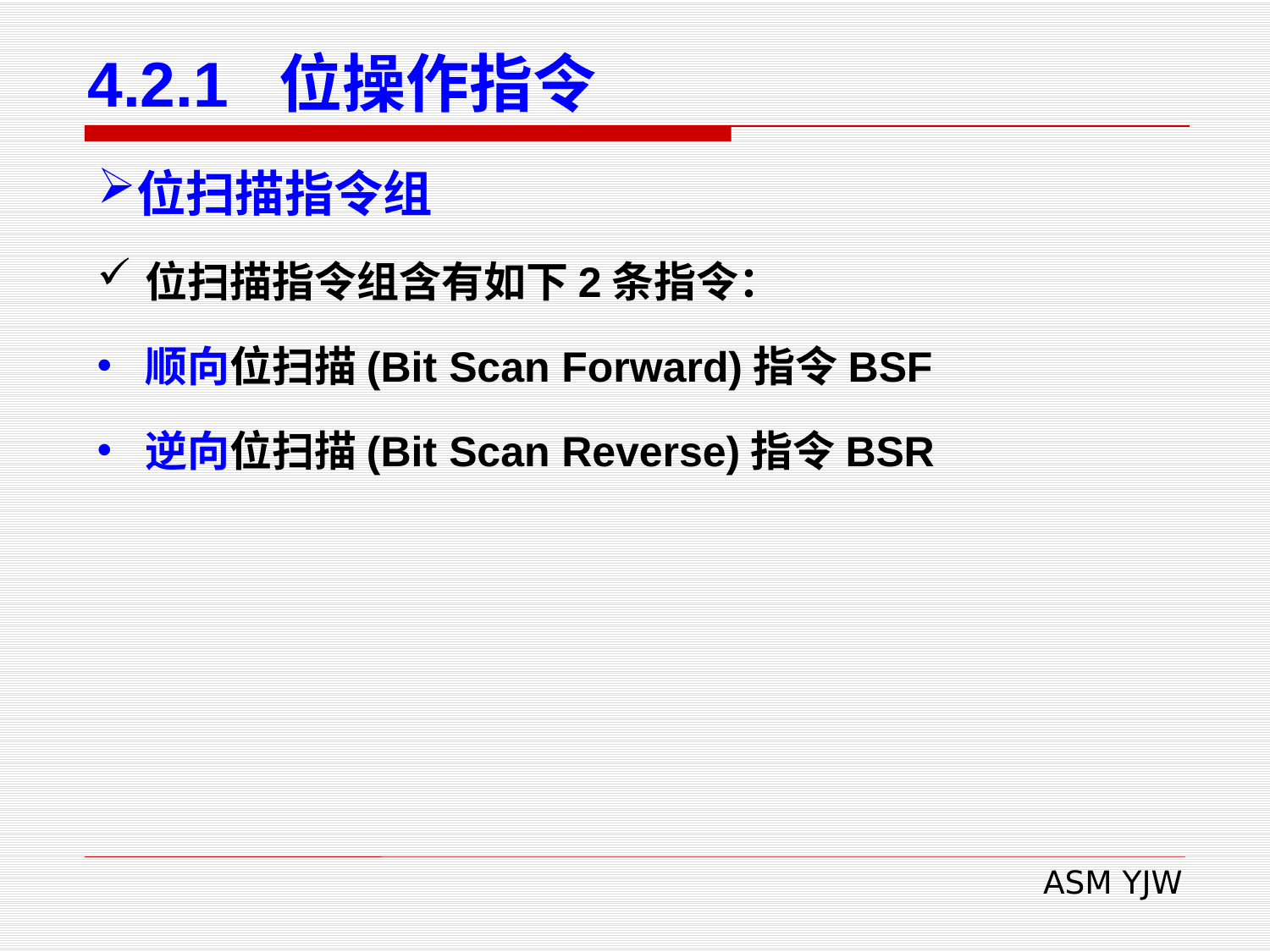

# 4.2.1  位操作指令
位扫描指令组
位扫描指令组含有如下2条指令：
顺向位扫描(Bit Scan Forward)指令BSF
逆向位扫描(Bit Scan Reverse)指令BSR